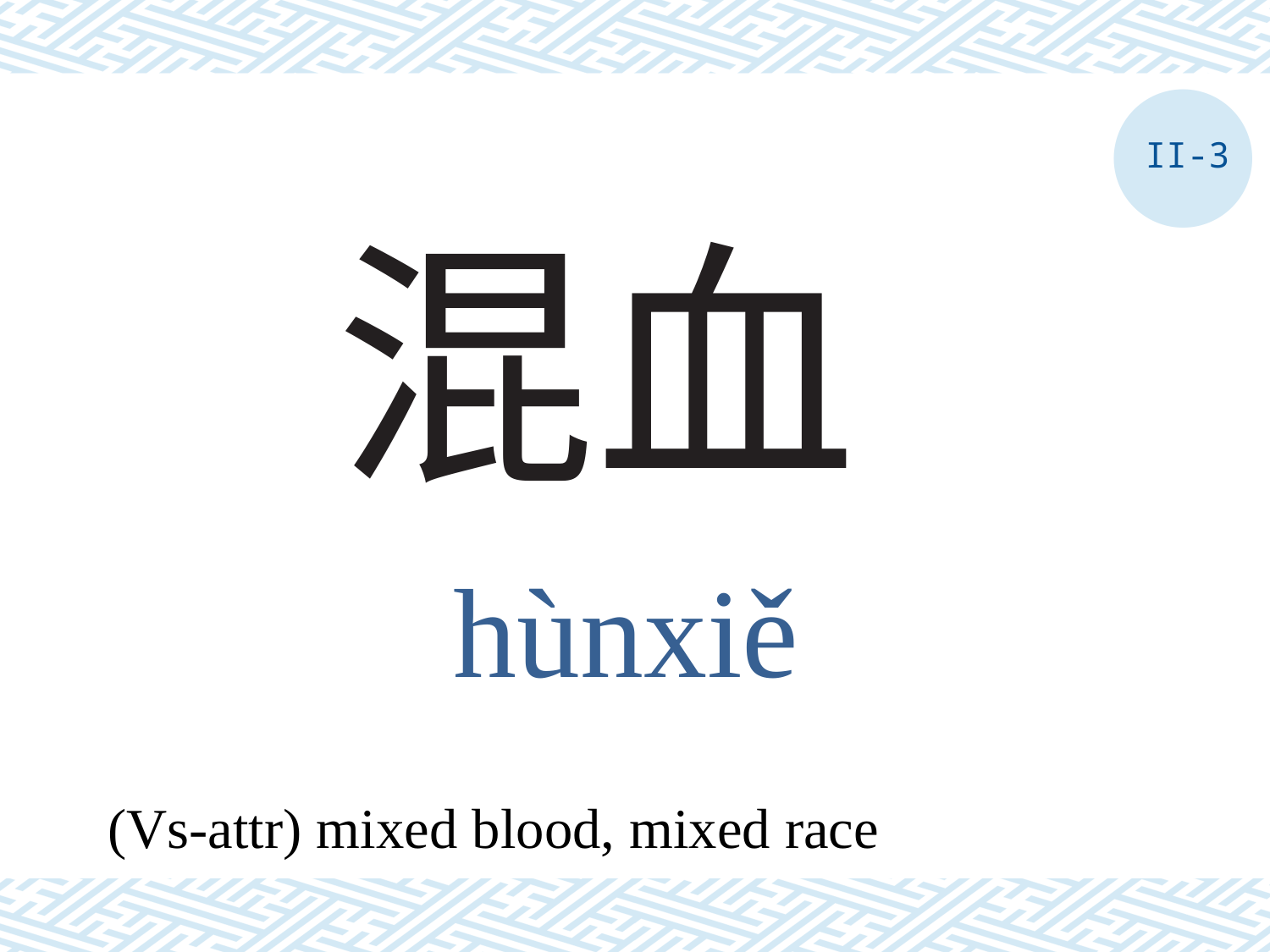

II-3

# 混血
hùnxiě
(Vs-attr) mixed blood, mixed race